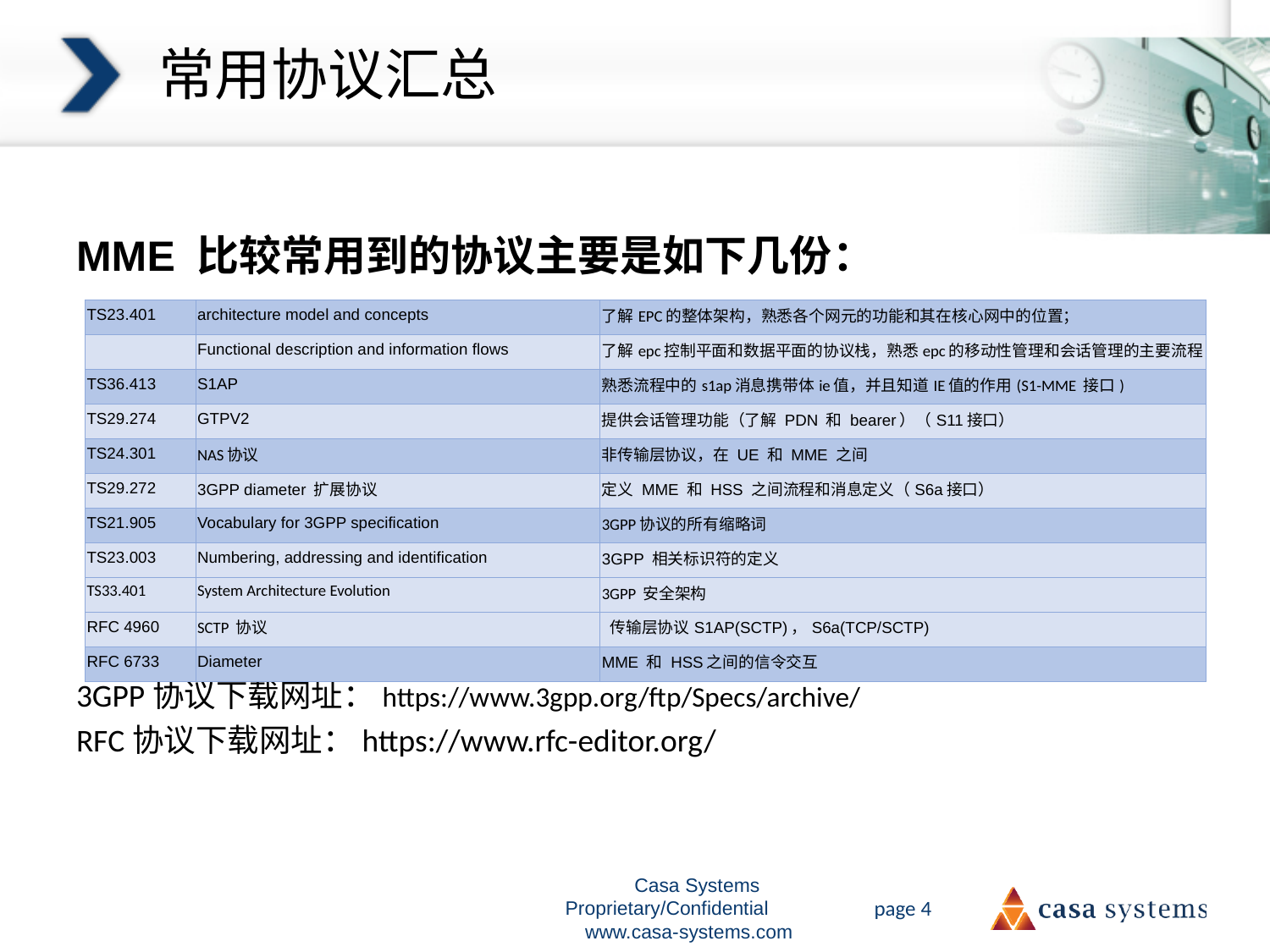

# 常用协议汇总
MME 比较常用到的协议主要是如下几份：

3GPP协议下载网址：https://www.3gpp.org/ftp/Specs/archive/
RFC协议下载网址：https://www.rfc-editor.org/
| TS23.401 | architecture model and concepts | 了解EPC的整体架构，熟悉各个网元的功能和其在核心网中的位置； |
| --- | --- | --- |
|  | Functional description and information flows | 了解epc控制平面和数据平面的协议栈，熟悉epc的移动性管理和会话管理的主要流程 |
| TS36.413 | S1AP | 熟悉流程中的s1ap消息携带体ie值，并且知道IE值的作用(S1-MME 接口) |
| TS29.274 | GTPV2 | 提供会话管理功能（了解 PDN 和 bearer）（S11接口） |
| TS24.301 | NAS协议 | 非传输层协议，在 UE 和 MME 之间 |
| TS29.272 | 3GPP diameter 扩展协议 | 定义 MME 和 HSS 之间流程和消息定义（S6a接口） |
| TS21.905 | Vocabulary for 3GPP specification | 3GPP协议的所有缩略词 |
| TS23.003 | Numbering, addressing and identification | 3GPP 相关标识符的定义 |
| TS33.401 | System Architecture Evolution | 3GPP 安全架构 |
| RFC 4960 | SCTP 协议 | 传输层协议S1AP(SCTP)，S6a(TCP/SCTP) |
| RFC 6733 | Diameter | MME 和 HSS之间的信令交互 |
Casa Systems Proprietary/Confidential            www.casa-systems.com
page 4